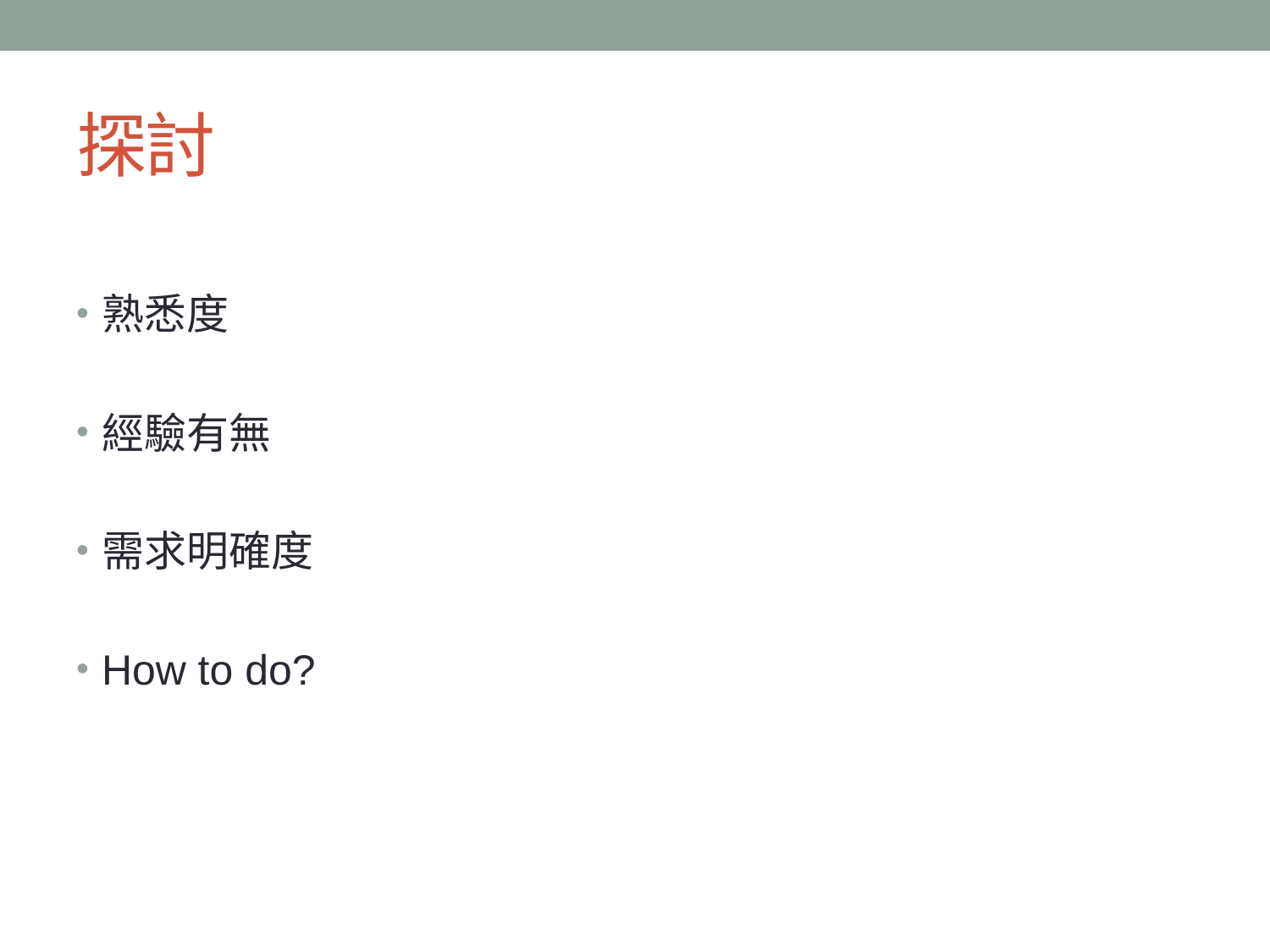

# 探討

熟悉度

經驗有無

需求明確度

How to do?